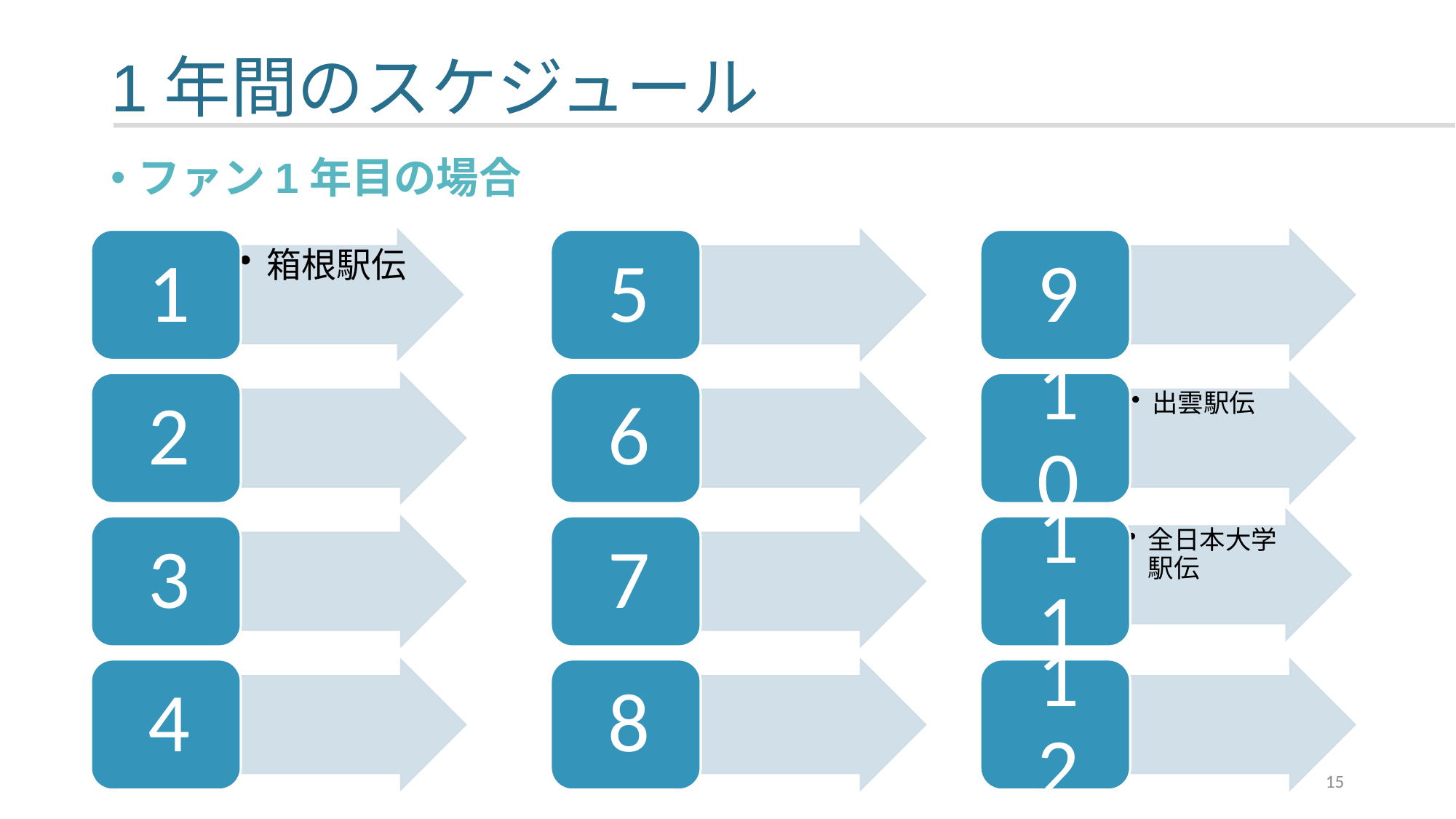

# 1年間のスケジュール
ファン1年目の場合
箱根駅伝
1
2
3
4
5
6
7
8
9
出雲駅伝
10
全日本大学駅伝
11
12
15